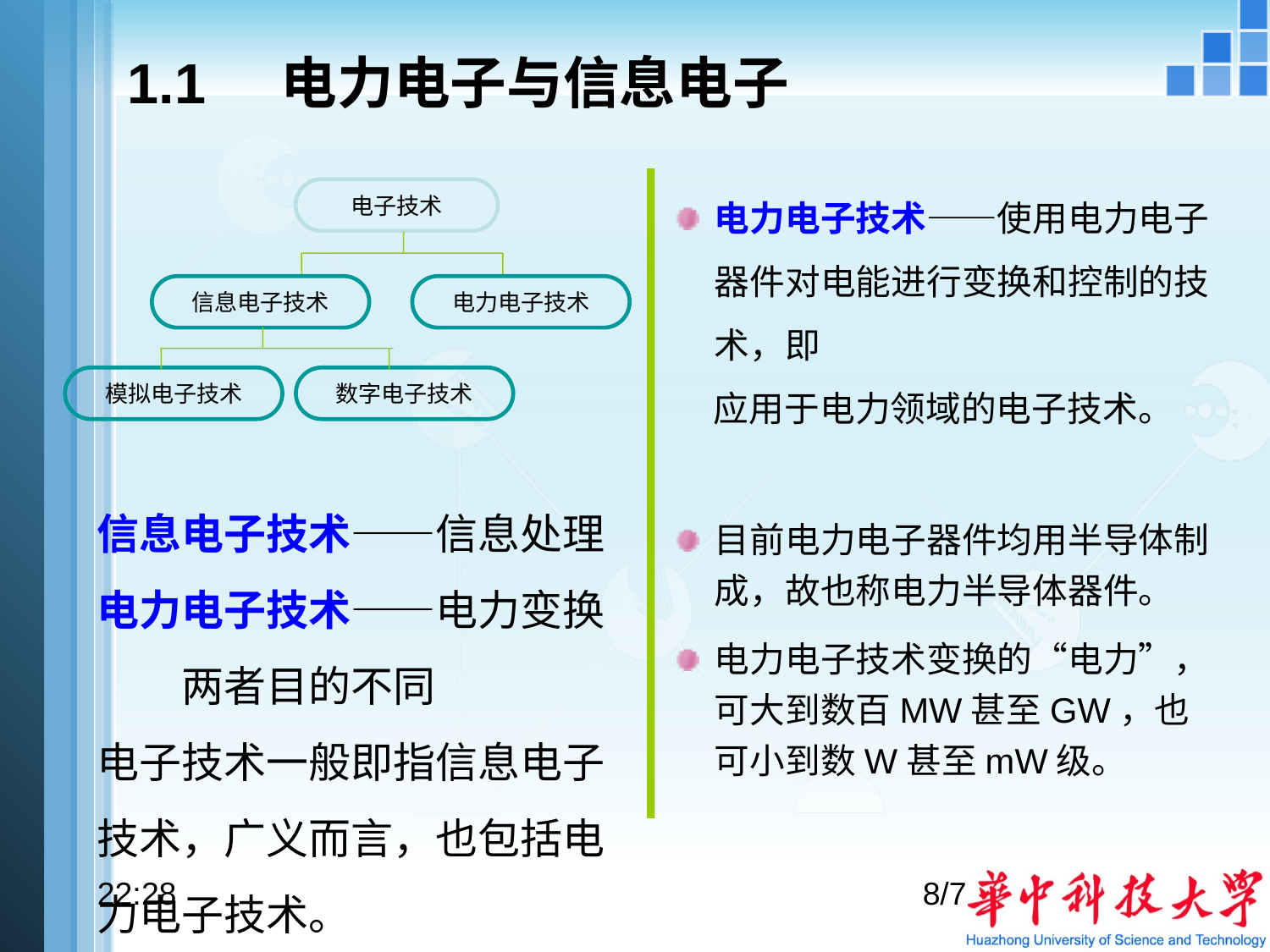

# 1.1 　电力电子与信息电子

电力电子技术——使用电力电子器件对电能进行变换和控制的技术，即
    应用于电力领域的电子技术。

目前电力电子器件均用半导体制成，故也称电力半导体器件。
电力电子技术变换的“电力”，可大到数百MW甚至GW，也可小到数W甚至mW级。

电子技术

信息电子技术
电力电子技术

模拟电子技术
数字电子技术
信息电子技术——信息处理
电力电子技术——电力变换
　　两者目的不同
电子技术一般即指信息电子技术，广义而言，也包括电力电子技术。
22:28
8/7